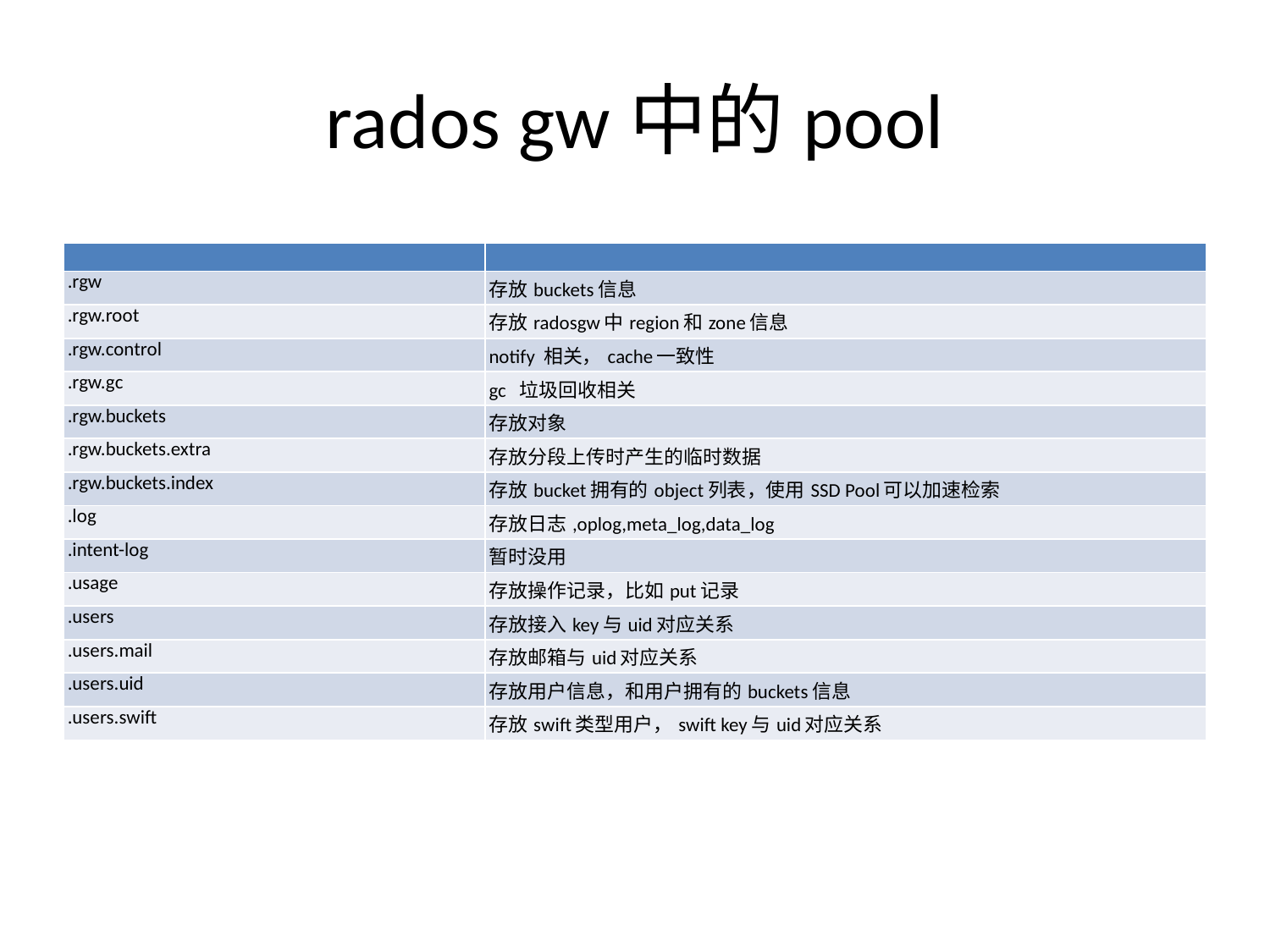

# rados gw中的pool
|  |  |
| --- | --- |
| .rgw | 存放buckets信息 |
| .rgw.root | 存放radosgw中region和zone信息 |
| .rgw.control | notify 相关，cache一致性 |
| .rgw.gc | gc 垃圾回收相关 |
| .rgw.buckets | 存放对象 |
| .rgw.buckets.extra | 存放分段上传时产生的临时数据 |
| .rgw.buckets.index | 存放bucket拥有的object列表，使用SSD Pool可以加速检索 |
| .log | 存放日志,oplog,meta\_log,data\_log |
| .intent-log | 暂时没用 |
| .usage | 存放操作记录，比如put记录 |
| .users | 存放接入key与uid对应关系 |
| .users.mail | 存放邮箱与uid对应关系 |
| .users.uid | 存放用户信息，和用户拥有的buckets信息 |
| .users.swift | 存放swift类型用户，swift key与uid对应关系 |